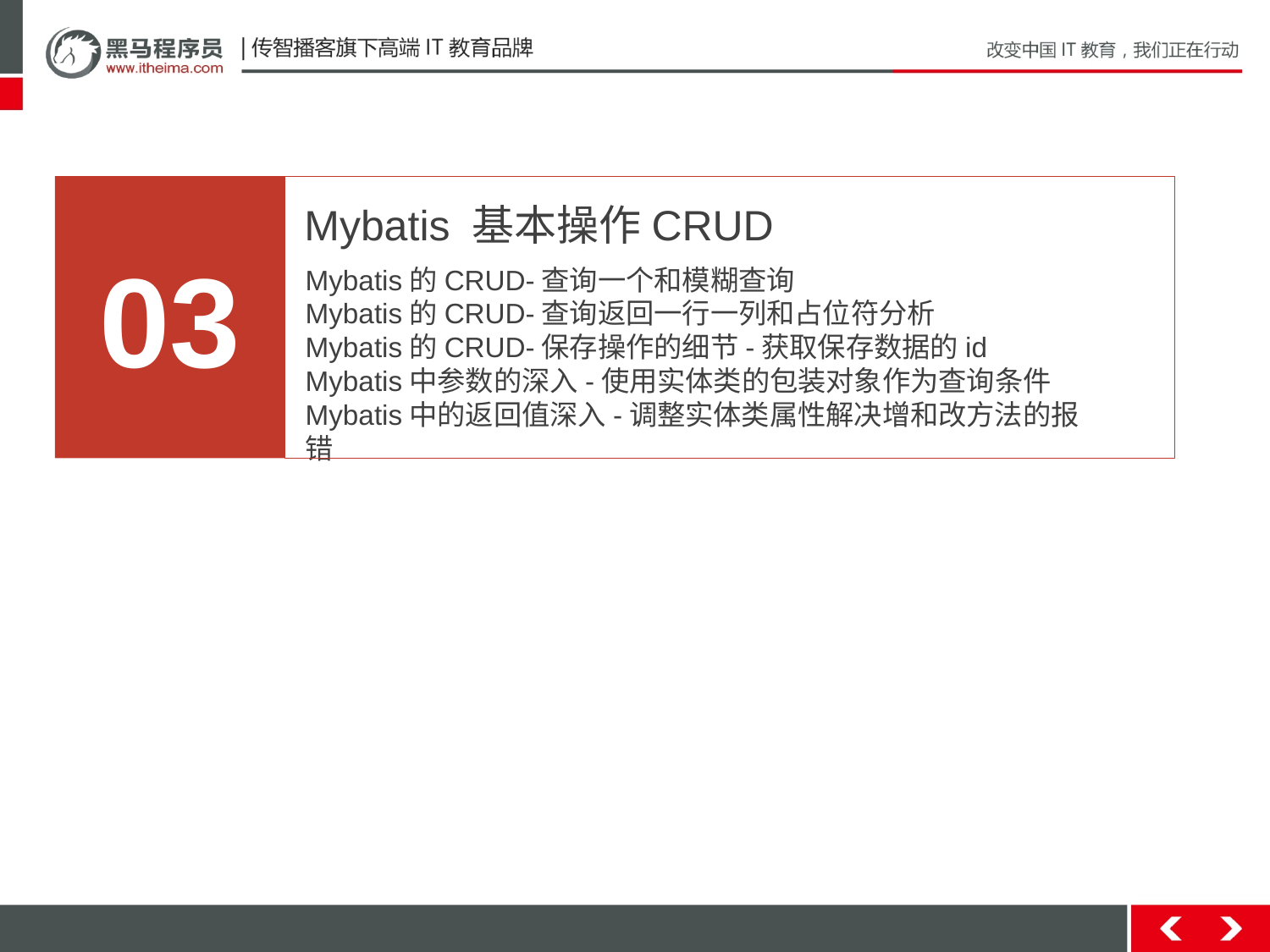

03

Mybatis 基本操作CRUD
Mybatis的CRUD-查询一个和模糊查询
Mybatis的CRUD-查询返回一行一列和占位符分析
Mybatis的CRUD-保存操作的细节-获取保存数据的id
Mybatis中参数的深入-使用实体类的包装对象作为查询条件
Mybatis中的返回值深入-调整实体类属性解决增和改方法的报错